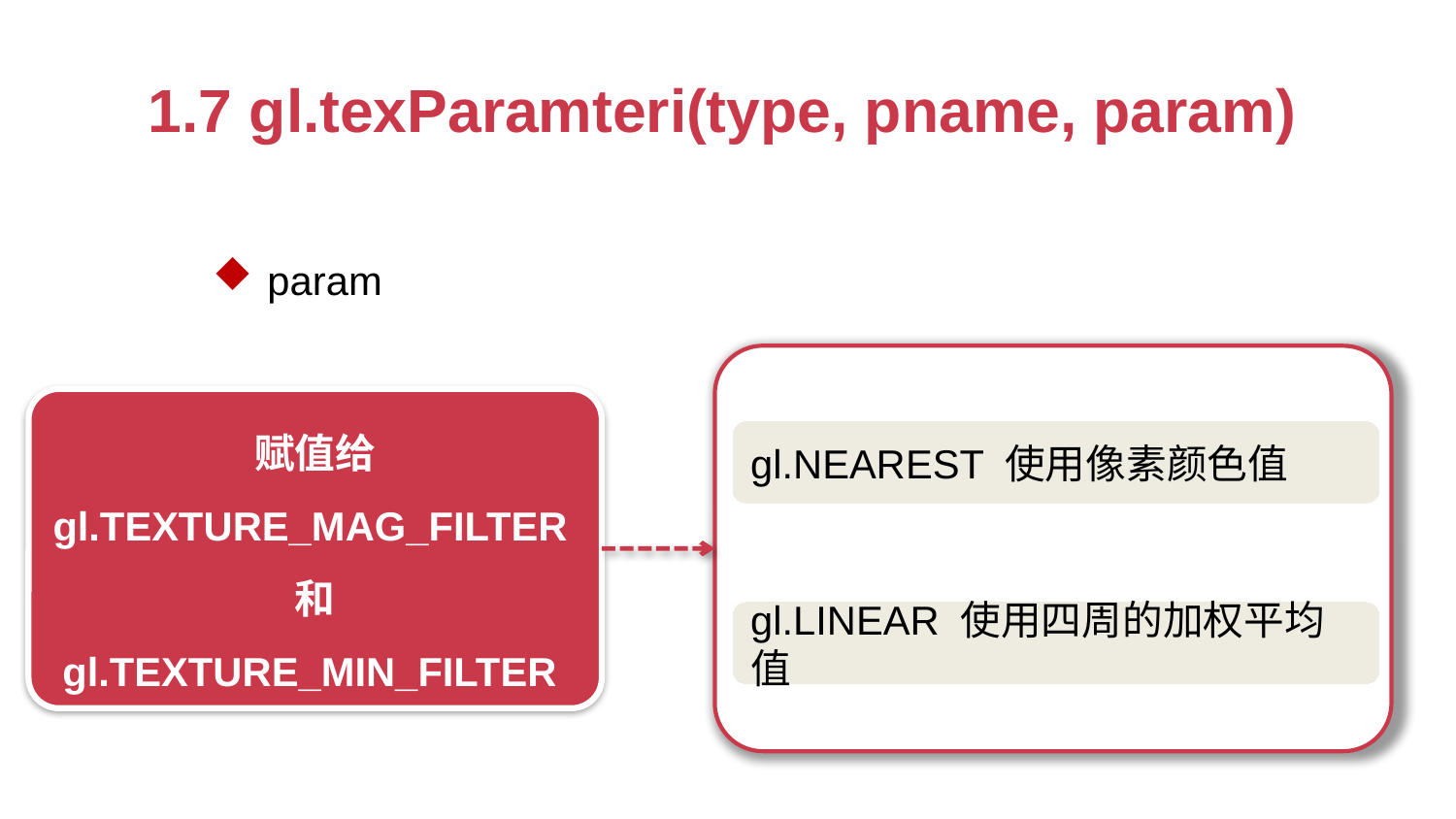

1.7 gl.texParamteri(type, pname, param)
param

赋值给 gl.TEXTURE_MAG_FILTER和 gl.TEXTURE_MIN_FILTER
gl.NEAREST 使用像素颜色值
gl.LINEAR 使用四周的加权平均值